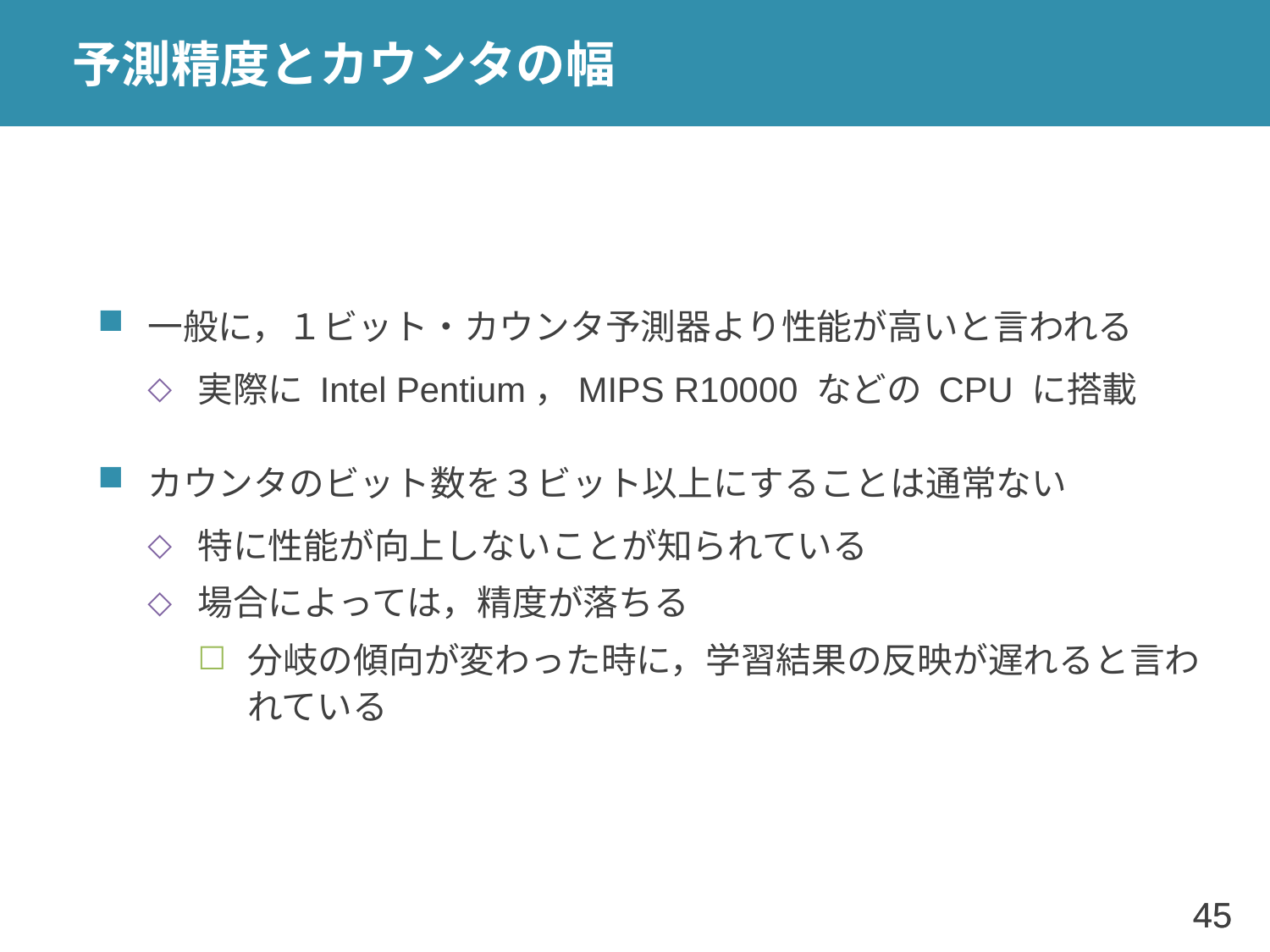

# 予測精度とカウンタの幅
一般に，１ビット・カウンタ予測器より性能が高いと言われる
実際に Intel Pentium，MIPS R10000 などの CPU に搭載
カウンタのビット数を３ビット以上にすることは通常ない
特に性能が向上しないことが知られている
場合によっては，精度が落ちる
分岐の傾向が変わった時に，学習結果の反映が遅れると言われている